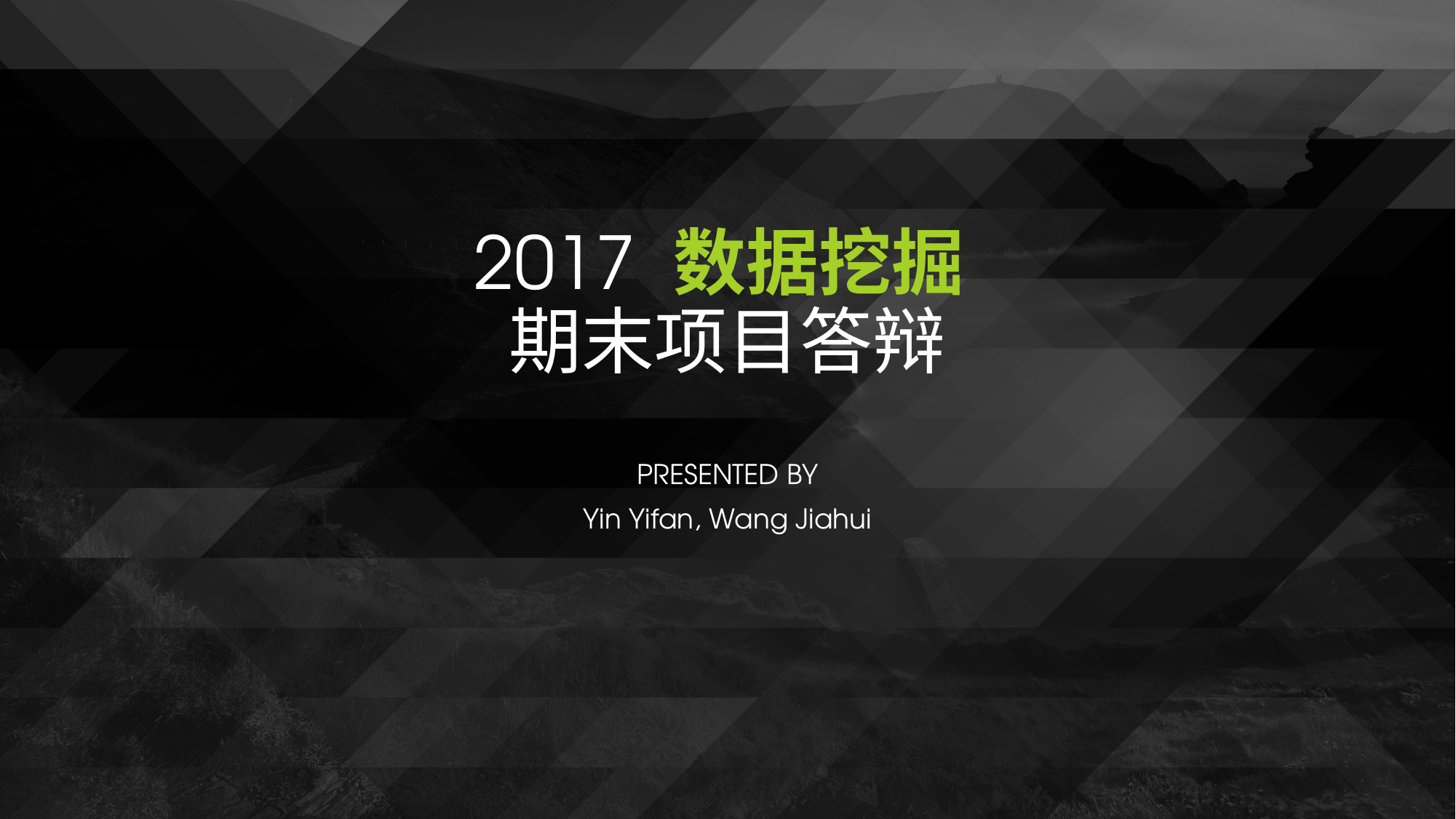

2017 数据挖掘
期末项目答辩
PRESENTED BY
Yin Yifan, Wang Jiahui